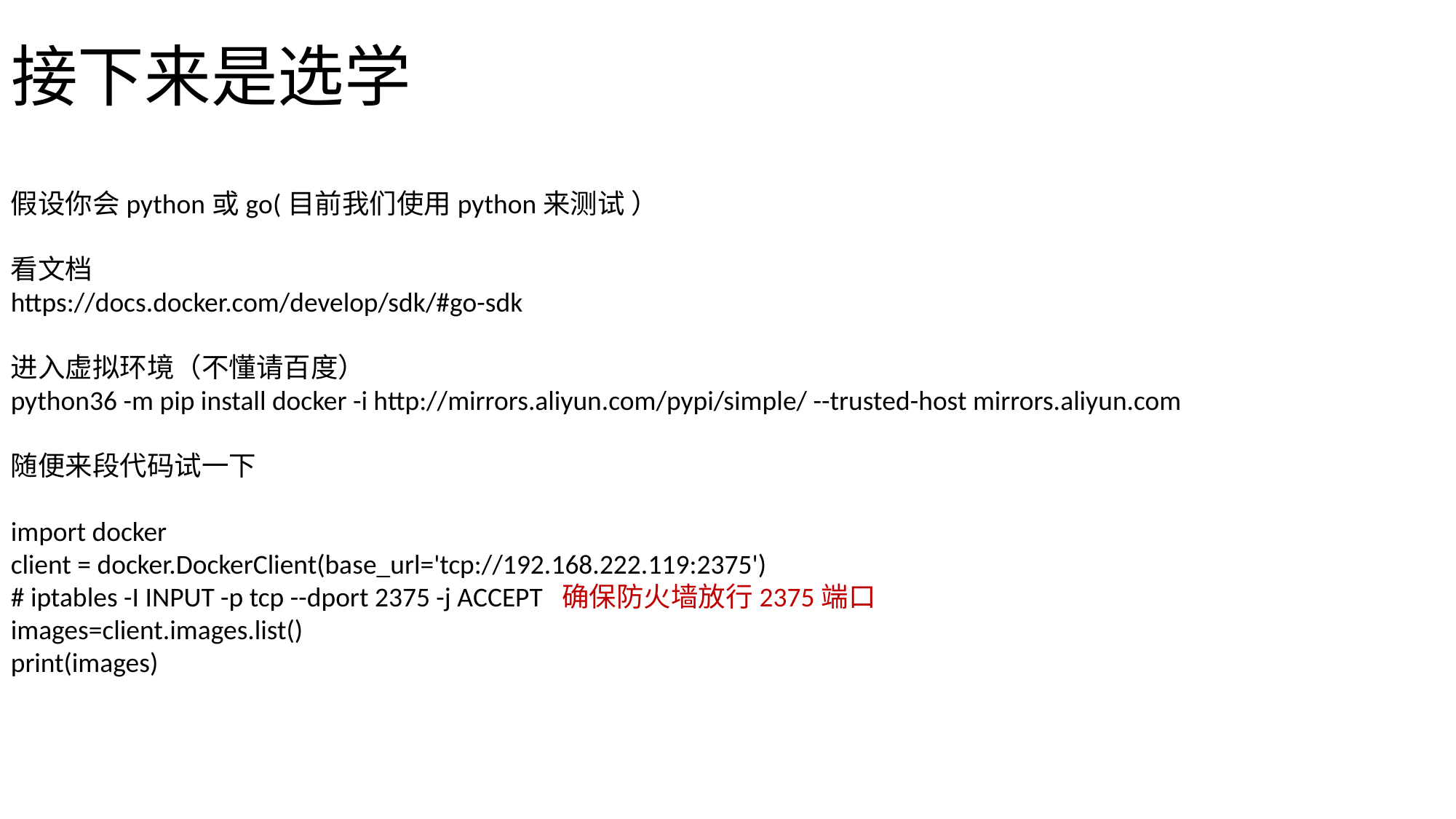

# 接下来是选学
假设你会python或go(目前我们使用python来测试 ）

看文档
https://docs.docker.com/develop/sdk/#go-sdk

进入虚拟环境（不懂请百度）
python36 -m pip install docker -i http://mirrors.aliyun.com/pypi/simple/ --trusted-host mirrors.aliyun.com

随便来段代码试一下

import docker
client = docker.DockerClient(base_url='tcp://192.168.222.119:2375')
# iptables -I INPUT -p tcp --dport 2375 -j ACCEPT  确保防火墙放行2375端口
images=client.images.list()
print(images)